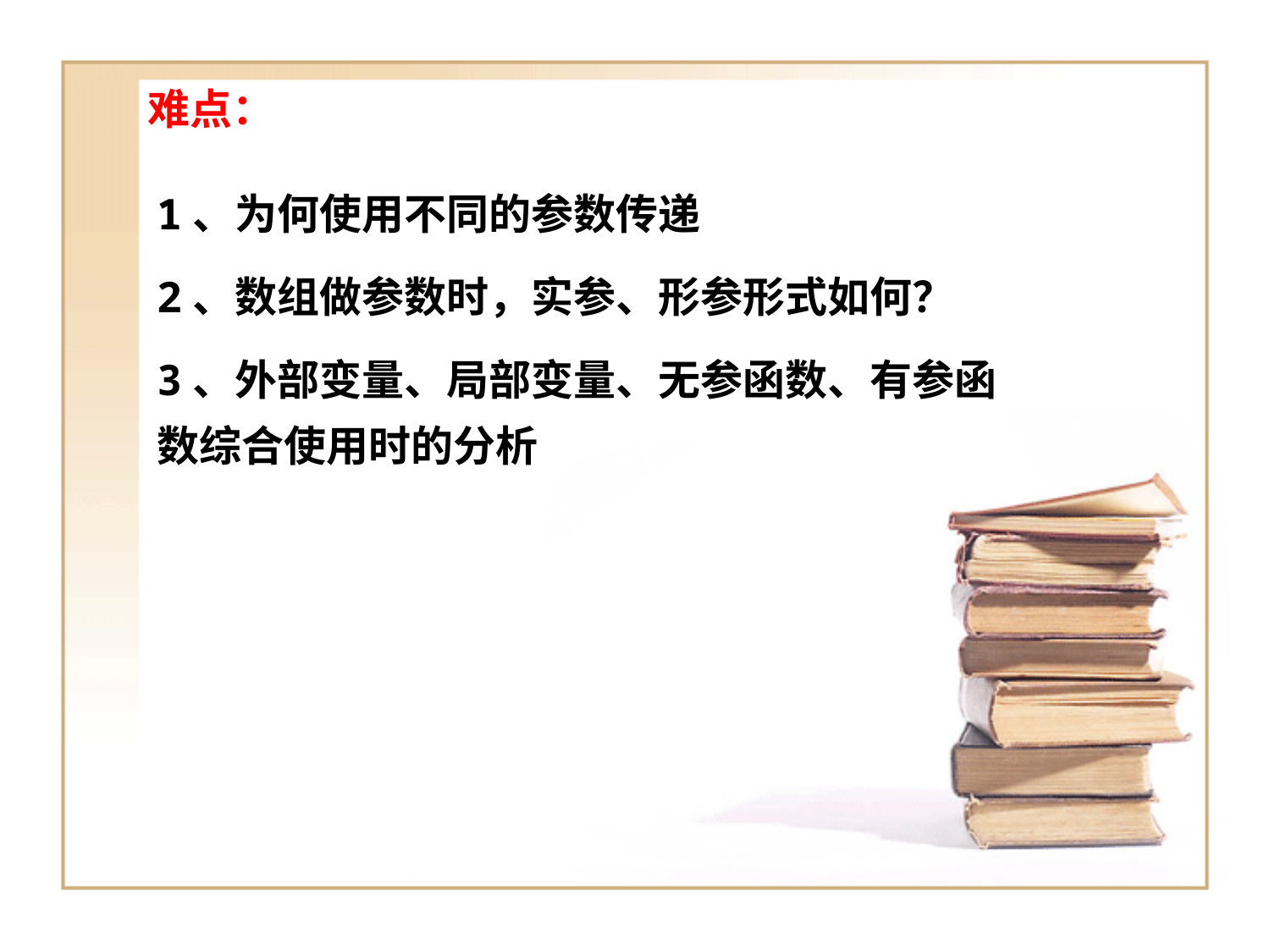

难点：
1、为何使用不同的参数传递
2、数组做参数时，实参、形参形式如何？
3、外部变量、局部变量、无参函数、有参函数综合使用时的分析